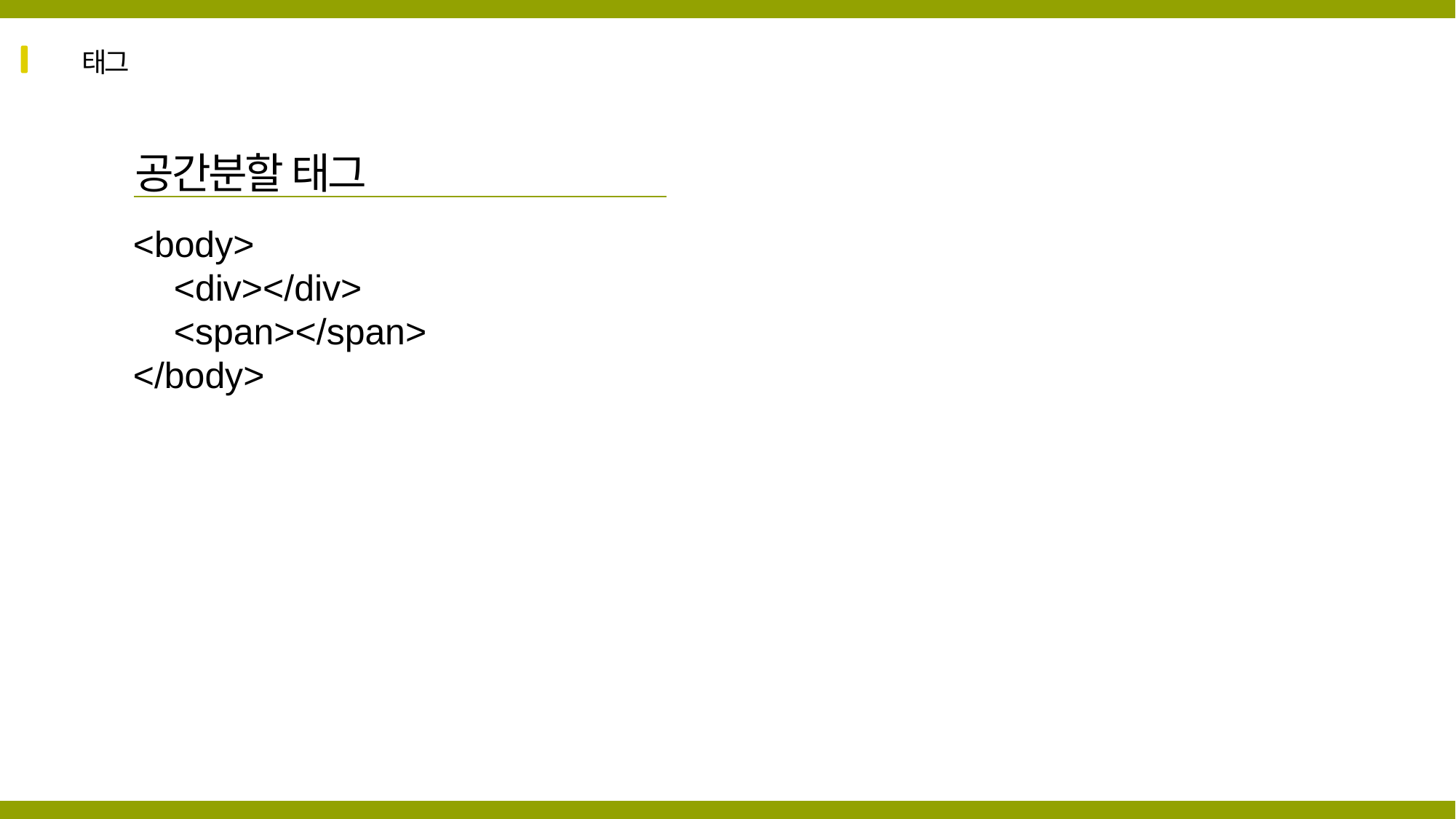

태그

공간분할 태그
<body>
    <div></div>
    <span></span>
</body>